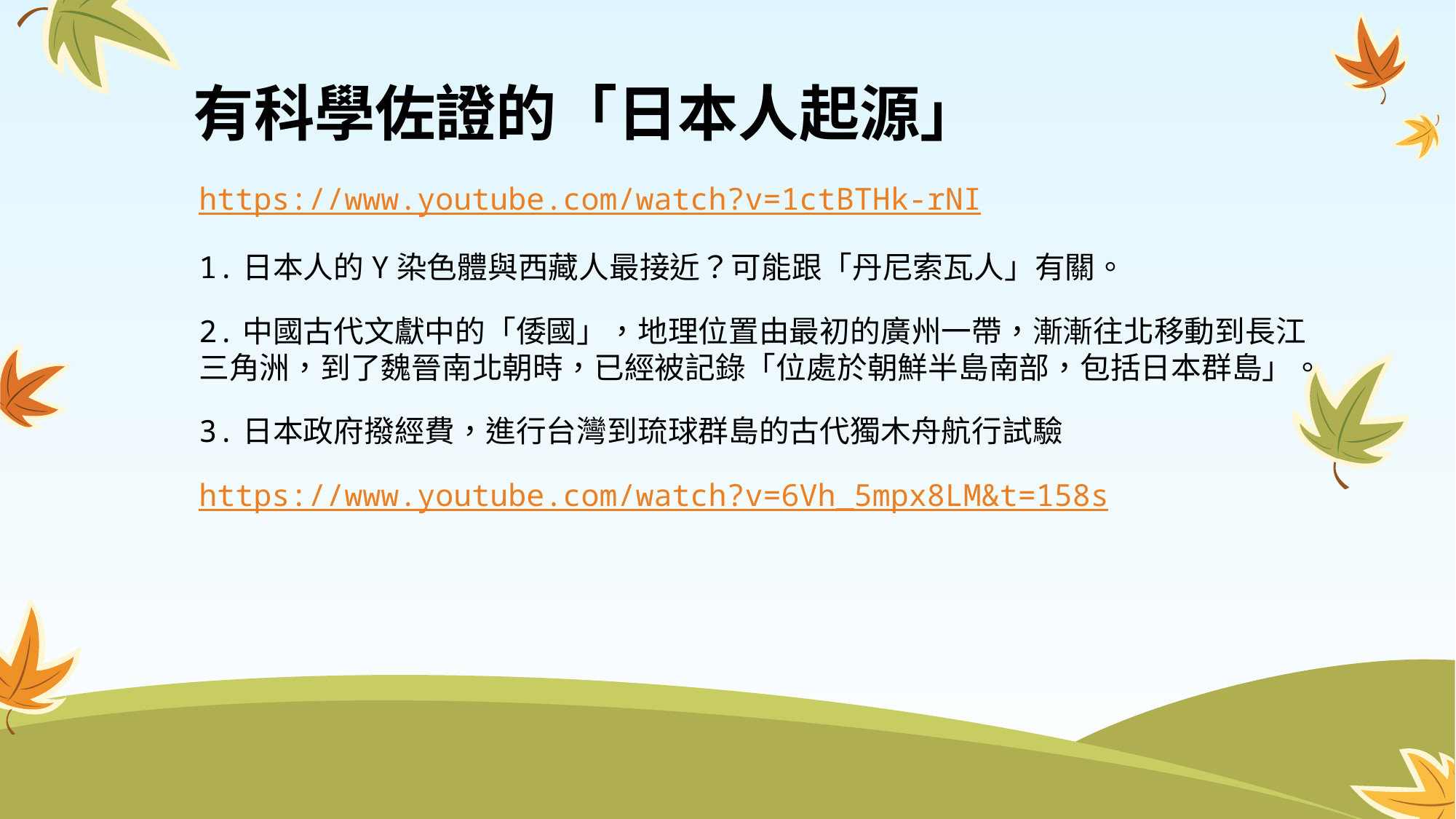

# 有科學佐證的「日本人起源」
https://www.youtube.com/watch?v=1ctBTHk-rNI
1.日本人的Y染色體與西藏人最接近？可能跟「丹尼索瓦人」有關。
2.中國古代文獻中的「倭國」，地理位置由最初的廣州一帶，漸漸往北移動到長江三角洲，到了魏晉南北朝時，已經被記錄「位處於朝鮮半島南部，包括日本群島」。
3.日本政府撥經費，進行台灣到琉球群島的古代獨木舟航行試驗
https://www.youtube.com/watch?v=6Vh_5mpx8LM&t=158s